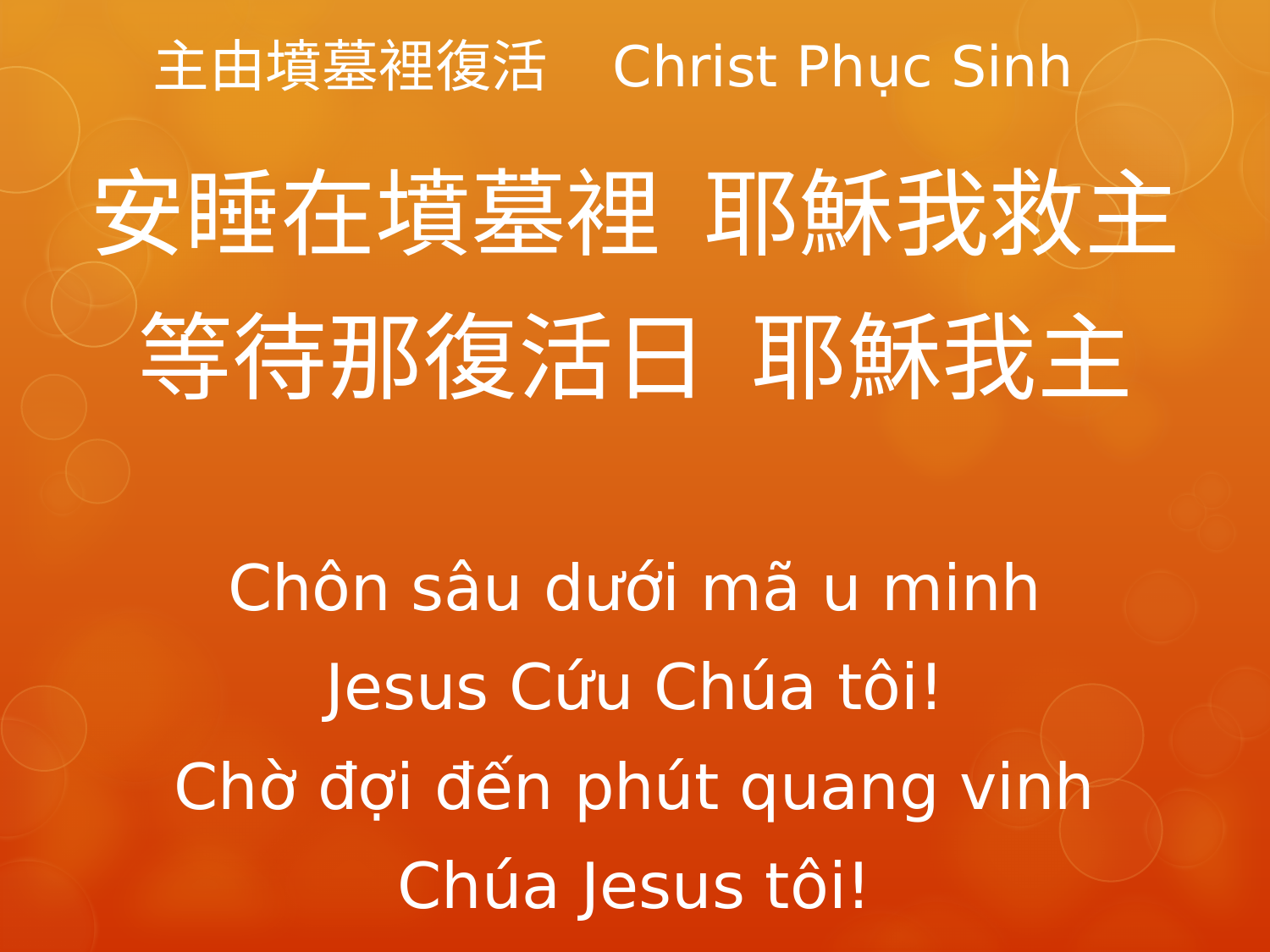

# 主由墳墓裡復活    Christ Phục Sinh
安睡在墳墓裡  耶穌我救主
等待那復活日  耶穌我主
Chôn sâu dưới mã u minh
Jesus Cứu Chúa tôi!
Chờ đợi đến phút quang vinh
Chúa Jesus tôi!